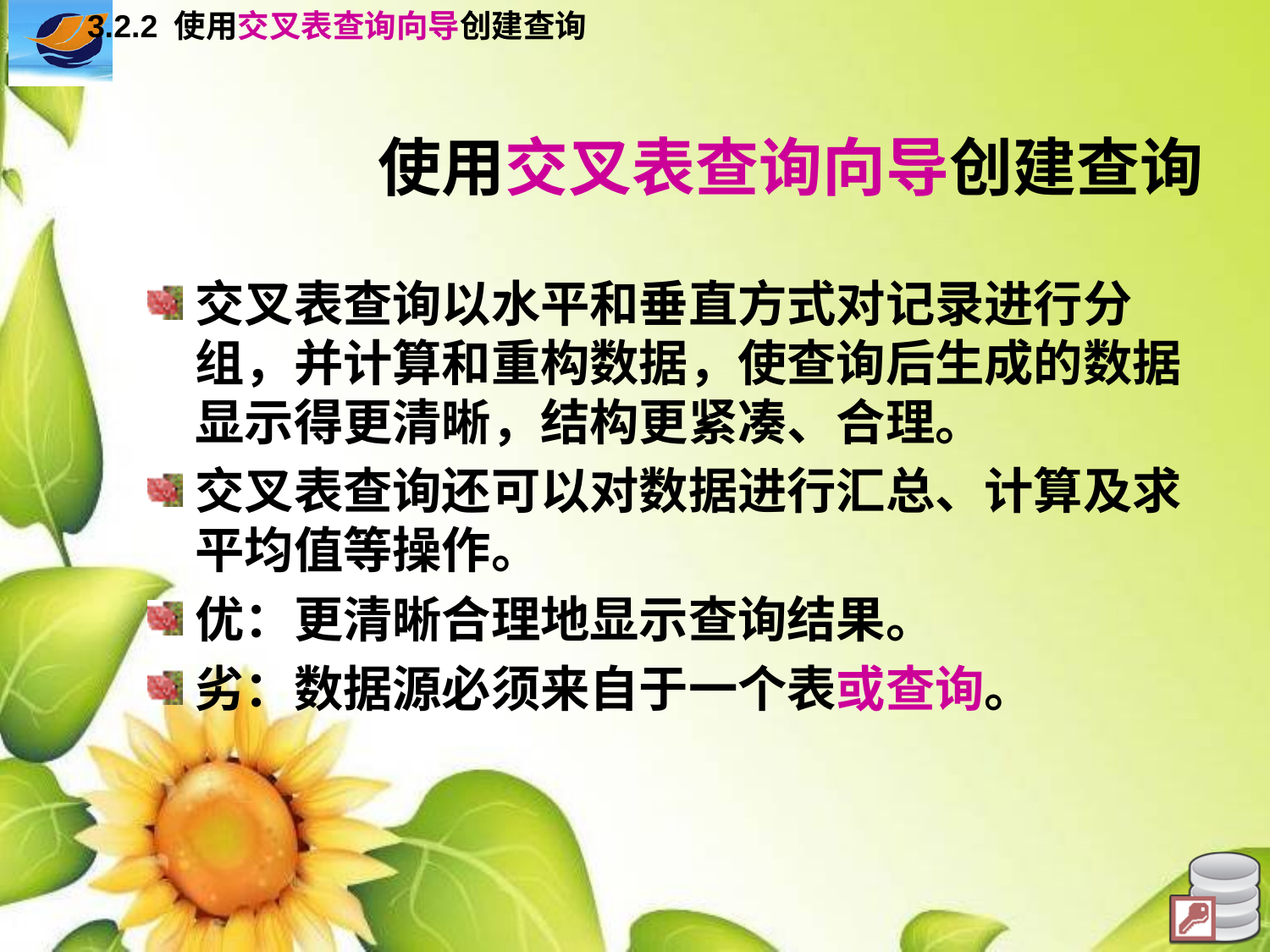

3.2.2 使用交叉表查询向导创建查询
# 使用交叉表查询向导创建查询
交叉表查询以水平和垂直方式对记录进行分组，并计算和重构数据，使查询后生成的数据显示得更清晰，结构更紧凑、合理。
交叉表查询还可以对数据进行汇总、计算及求平均值等操作。
优：更清晰合理地显示查询结果。
劣：数据源必须来自于一个表或查询。